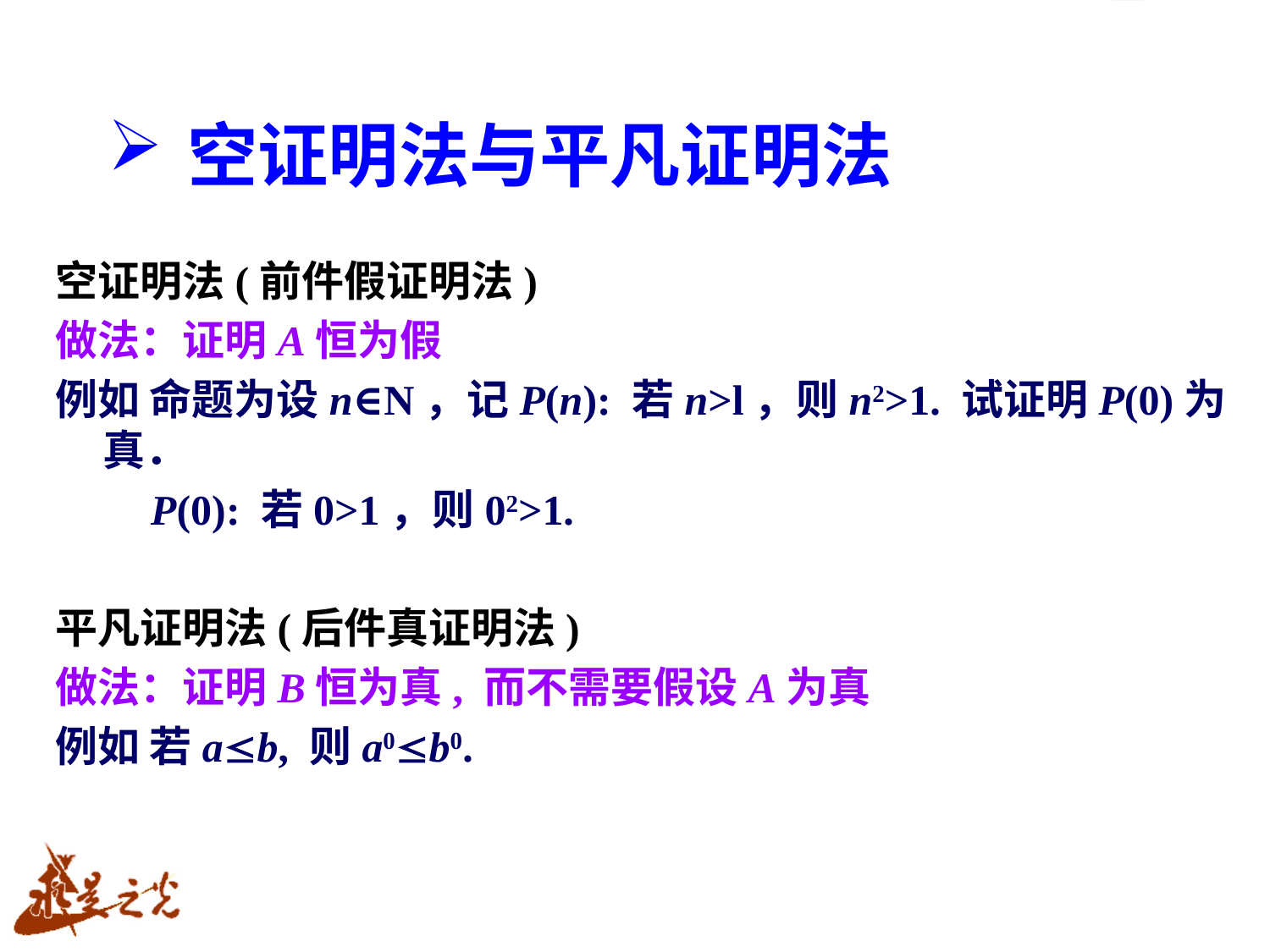

# 空证明法与平凡证明法
空证明法(前件假证明法)
做法：证明A恒为假
例如 命题为设n∈N，记P(n): 若n>l，则n2>1. 试证明P(0)为真．
         P(0): 若0>1，则02>1.

平凡证明法(后件真证明法)
做法：证明B恒为真, 而不需要假设A为真
例如 若a≤b, 则a0≤b0.

48